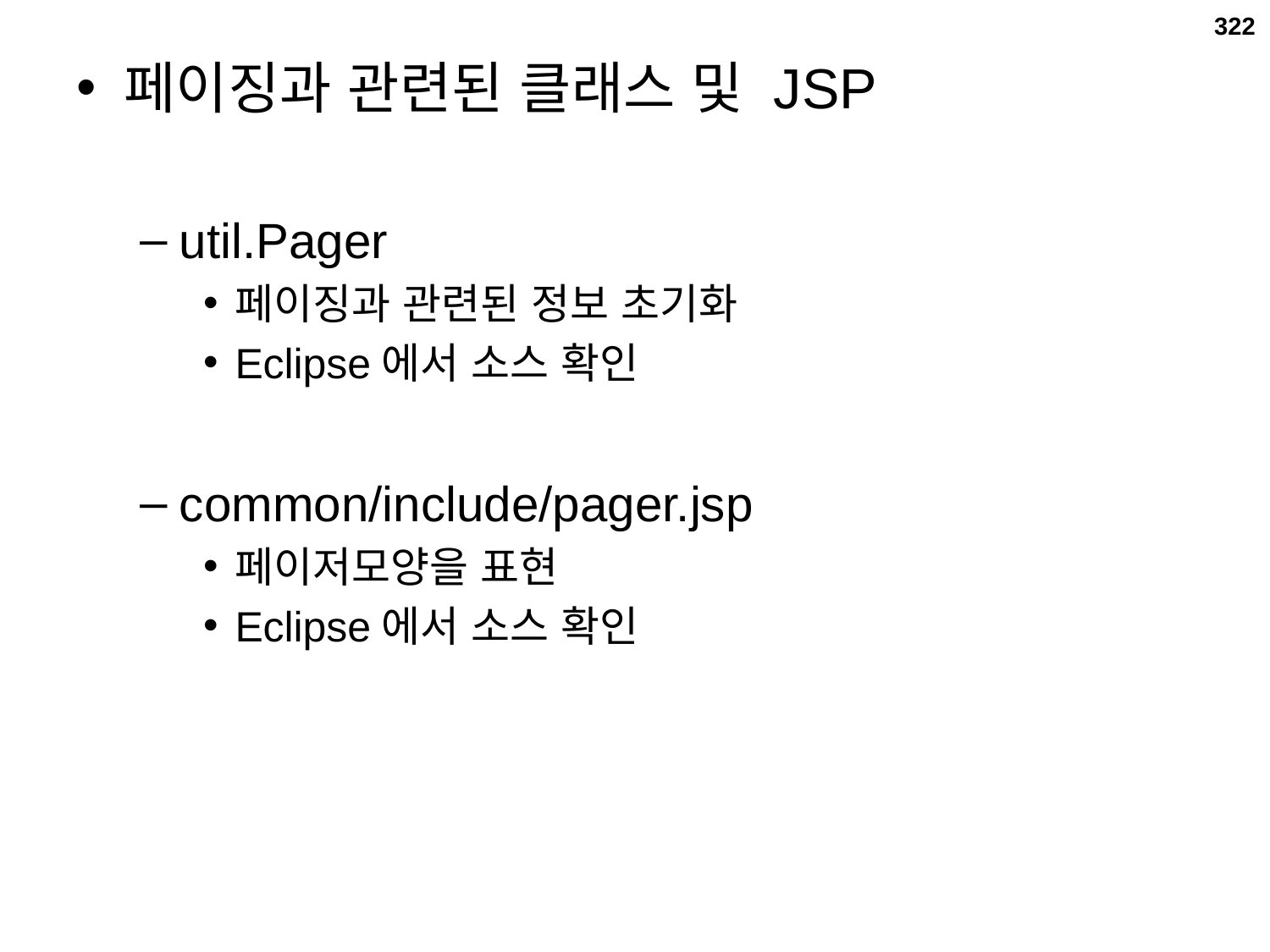

322
페이징과 관련된 클래스 및 JSP

util.Pager
페이징과 관련된 정보 초기화
Eclipse에서 소스 확인

common/include/pager.jsp
페이저모양을 표현
Eclipse에서 소스 확인